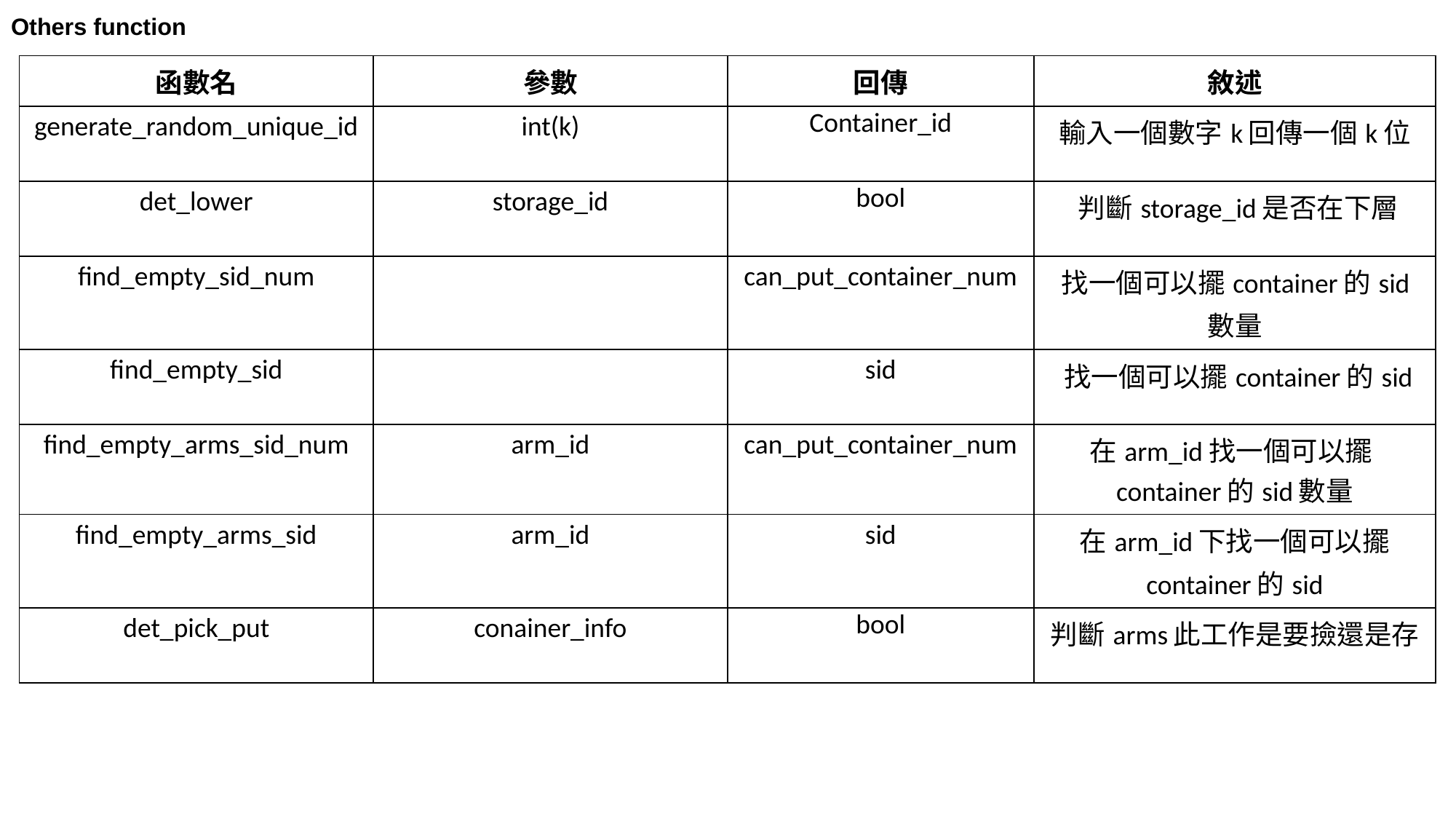

# Others function
| 函數名 | 參數 | 回傳 | 敘述 |
| --- | --- | --- | --- |
| ﻿generate\_random\_unique\_id | ﻿int(k) | Container\_id | 輸入一個數字k回傳一個k位 |
| ﻿det\_lower | ﻿storage\_id | bool | ﻿判斷storage\_id是否在下層 |
| ﻿find\_empty\_sid\_num |  | ﻿﻿can\_put\_container\_num | ﻿找一個可以擺container的sid數量 |
| ﻿find\_empty\_sid |  | ﻿sid | ﻿找一個可以擺container的sid |
| ﻿find\_empty\_arms\_sid\_num | ﻿arm\_id | ﻿can\_put\_container\_num | 在arm\_id找一個可以擺container的sid數量 |
| ﻿find\_empty\_arms\_sid | ﻿arm\_id | ﻿sid | ﻿在arm\_id下找一個可以擺container的sid |
| ﻿det\_pick\_put | ﻿conainer\_info | bool | 判斷arms此工作是要撿還是存 |